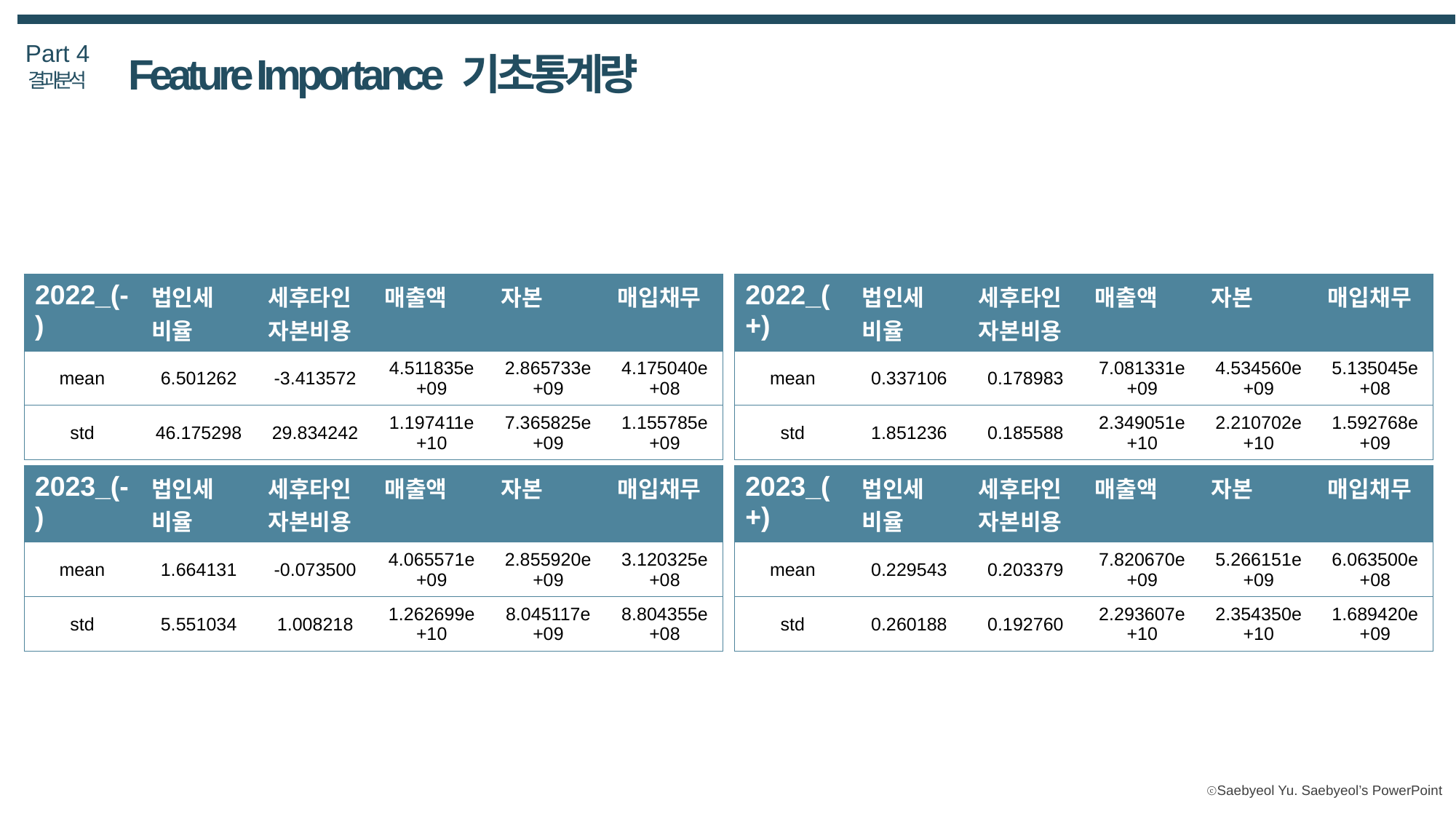

Part 4
 Feature Importance 기초통계량
결과분석
| 2022\_(-) | 법인세 비율 | 세후타인자본비용 | 매출액 | 자본 | 매입채무 |
| --- | --- | --- | --- | --- | --- |
| mean | 6.501262 | -3.413572 | 4.511835e+09 | 2.865733e+09 | 4.175040e+08 |
| std | 46.175298 | 29.834242 | 1.197411e+10 | 7.365825e+09 | 1.155785e+09 |
| 2022\_(+) | 법인세 비율 | 세후타인자본비용 | 매출액 | 자본 | 매입채무 |
| --- | --- | --- | --- | --- | --- |
| mean | 0.337106 | 0.178983 | 7.081331e+09 | 4.534560e+09 | 5.135045e+08 |
| std | 1.851236 | 0.185588 | 2.349051e+10 | 2.210702e+10 | 1.592768e+09 |
| 2023\_(-) | 법인세 비율 | 세후타인자본비용 | 매출액 | 자본 | 매입채무 |
| --- | --- | --- | --- | --- | --- |
| mean | 1.664131 | -0.073500 | 4.065571e+09 | 2.855920e+09 | 3.120325e+08 |
| std | 5.551034 | 1.008218 | 1.262699e+10 | 8.045117e+09 | 8.804355e+08 |
| 2023\_(+) | 법인세 비율 | 세후타인자본비용 | 매출액 | 자본 | 매입채무 |
| --- | --- | --- | --- | --- | --- |
| mean | 0.229543 | 0.203379 | 7.820670e+09 | 5.266151e+09 | 6.063500e+08 |
| std | 0.260188 | 0.192760 | 2.293607e+10 | 2.354350e+10 | 1.689420e+09 |